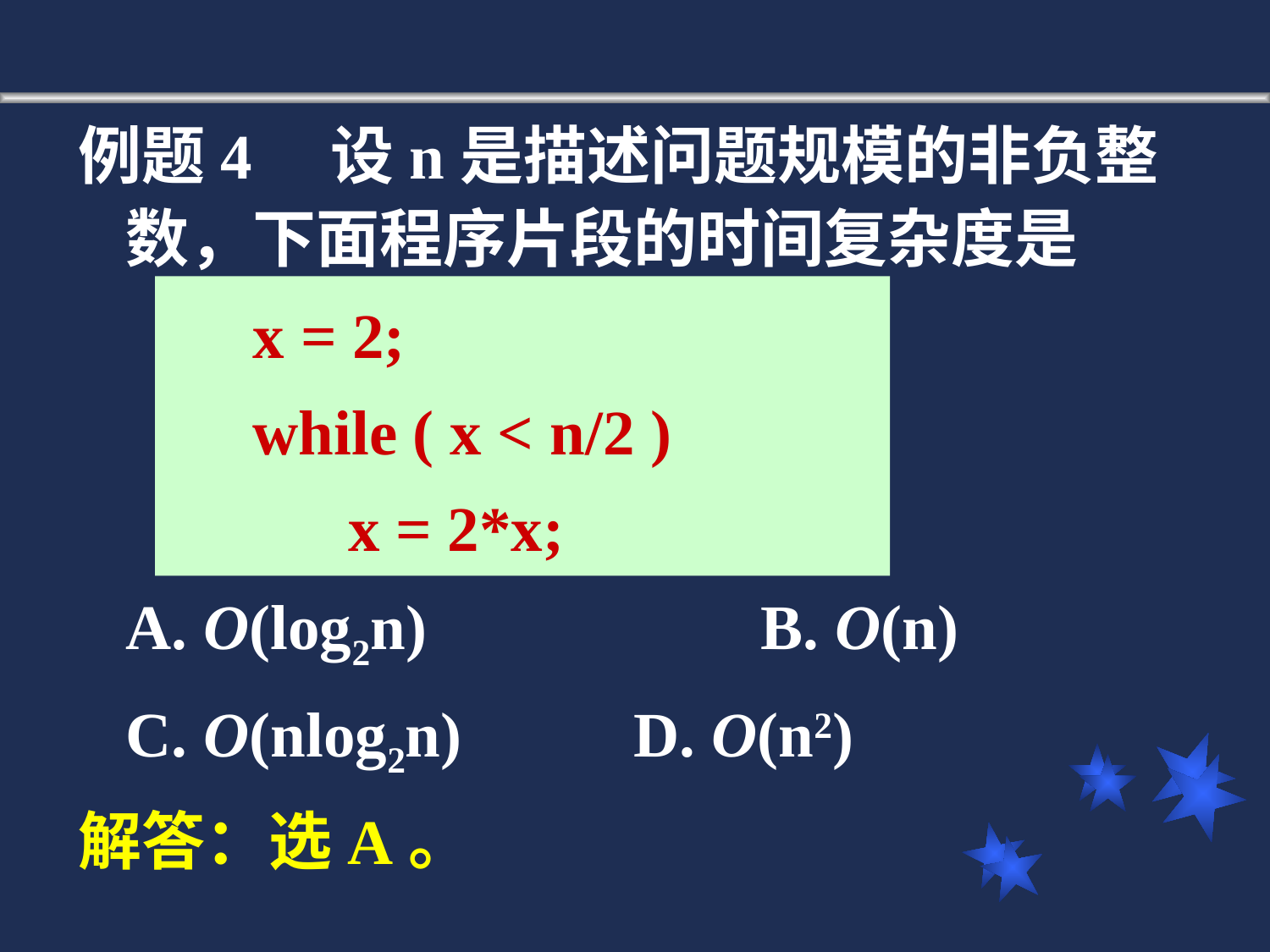

例题4    设n是描述问题规模的非负整数，下面程序片段的时间复杂度是
		x = 2;
		while ( x < n/2 )
		      x = 2*x;
	A. O(log2n)			B. O(n)
   C. O(nlog2n)	   	D. O(n2)
解答：选A。